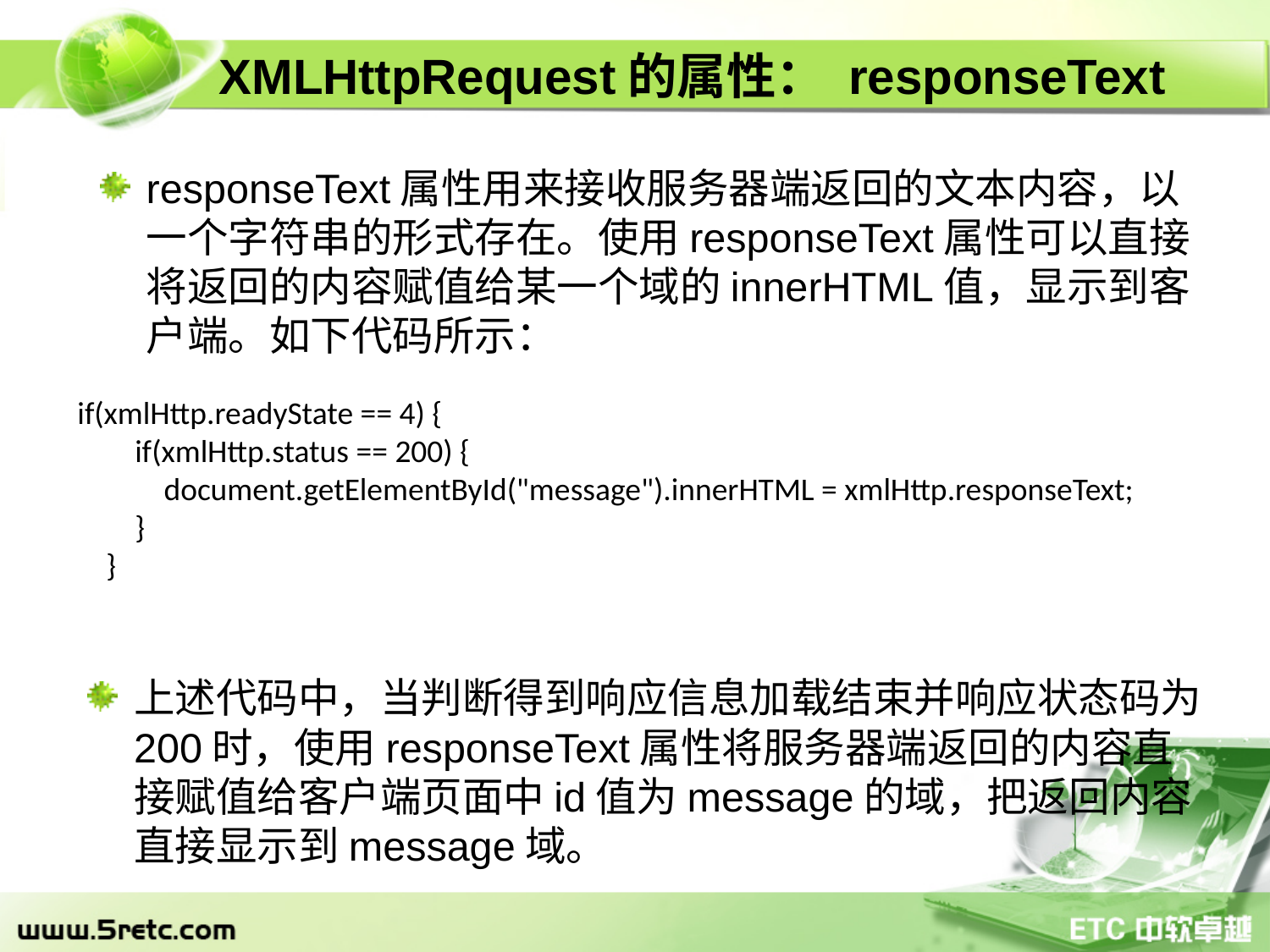

# XMLHttpRequest的属性： responseText
responseText属性用来接收服务器端返回的文本内容，以一个字符串的形式存在。使用responseText属性可以直接将返回的内容赋值给某一个域的innerHTML值，显示到客户端。如下代码所示：

if(xmlHttp.readyState == 4) {
        if(xmlHttp.status == 200) {
            document.getElementById("message").innerHTML = xmlHttp.responseText;
        }
    }
上述代码中，当判断得到响应信息加载结束并响应状态码为200时，使用responseText属性将服务器端返回的内容直接赋值给客户端页面中id值为message的域，把返回内容直接显示到message域。